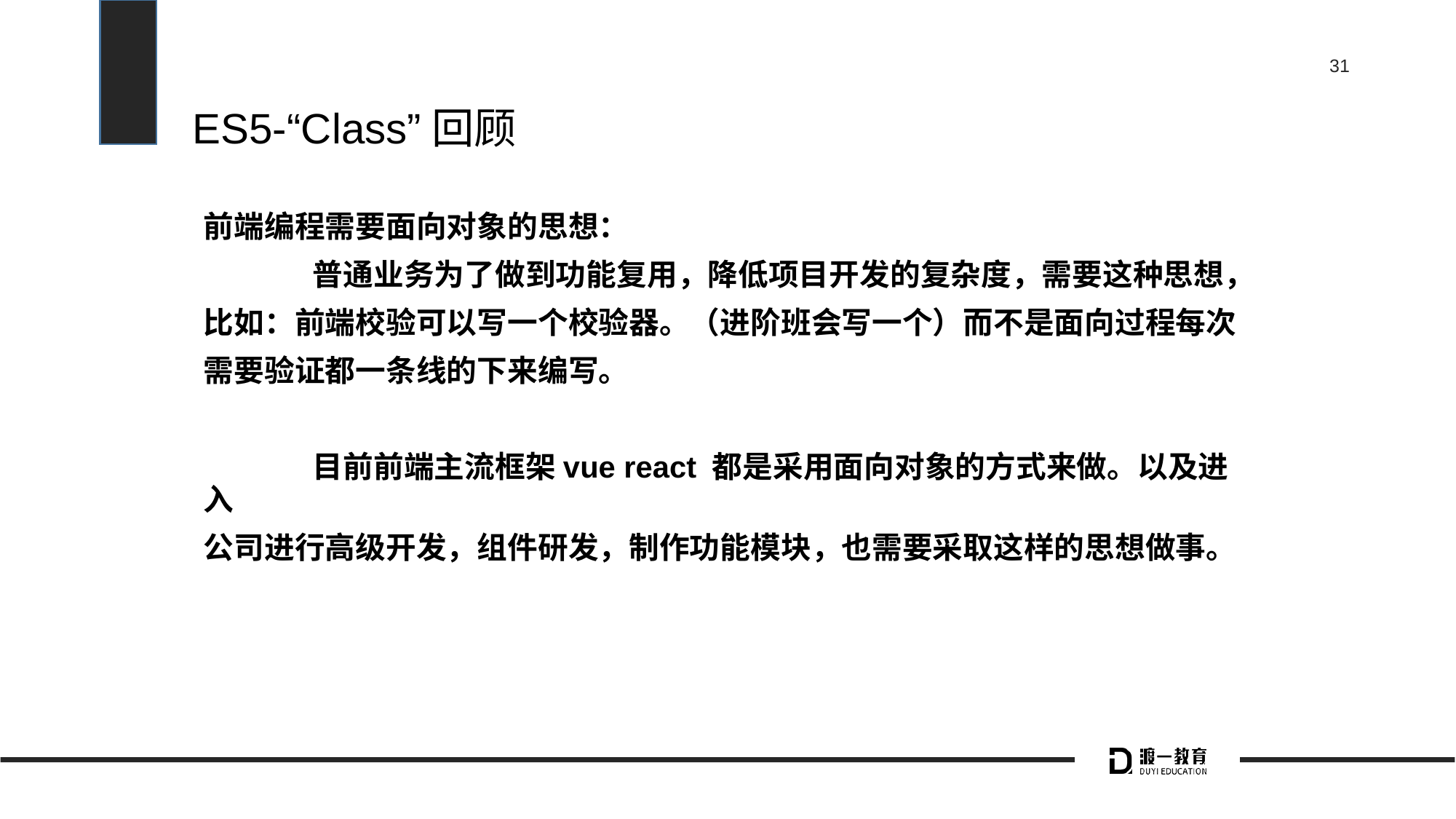

# ES5-“Class”回顾
前端编程需要面向对象的思想：
	普通业务为了做到功能复用，降低项目开发的复杂度，需要这种思想，
比如：前端校验可以写一个校验器。（进阶班会写一个）而不是面向过程每次
需要验证都一条线的下来编写。

	目前前端主流框架vue react 都是采用面向对象的方式来做。以及进入
公司进行高级开发，组件研发，制作功能模块，也需要采取这样的思想做事。